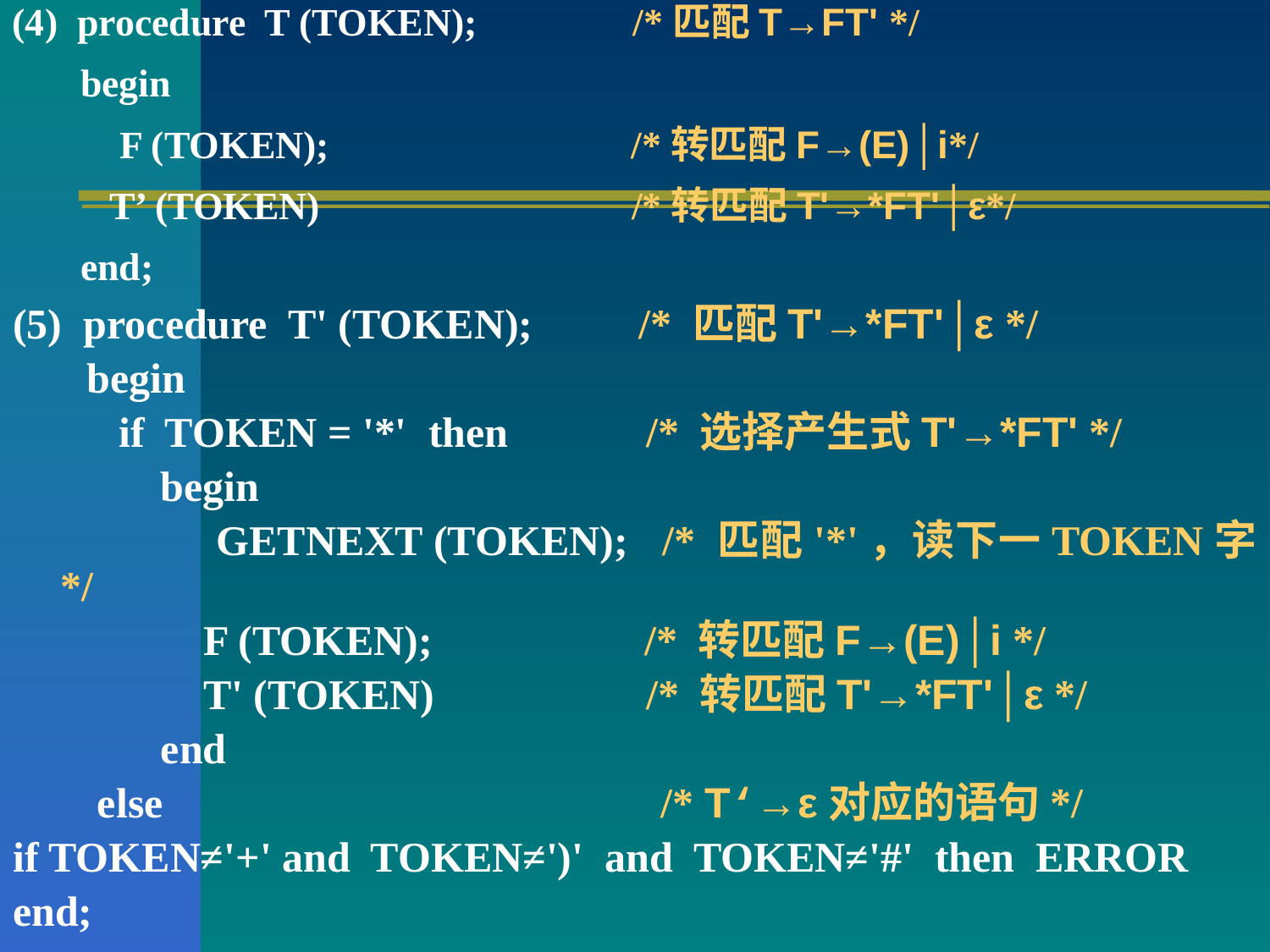

(4)  procedure  T (TOKEN);                /*匹配T→FT' */
       begin
           F (TOKEN);                               /*转匹配F→(E)│i*/
          T’ (TOKEN)                                /*转匹配T'→*FT'│ε*/
       end;
(5)  procedure  T' (TOKEN);          /* 匹配T'→*FT'│ε */
       begin
          if  TOKEN = '*'  then             /* 选择产生式T'→*FT' */
              begin
                  GETNEXT (TOKEN);   /* 匹配'*'，读下一TOKEN字 */
                  F (TOKEN);                    /* 转匹配F→(E)│i */
                  T' (TOKEN)                    /* 转匹配T'→*FT'│ε */
              end
        else                                               /* T‘→ε对应的语句*/
if TOKEN≠'+' and  TOKEN≠')'  and  TOKEN≠'#'  then  ERROR
end;